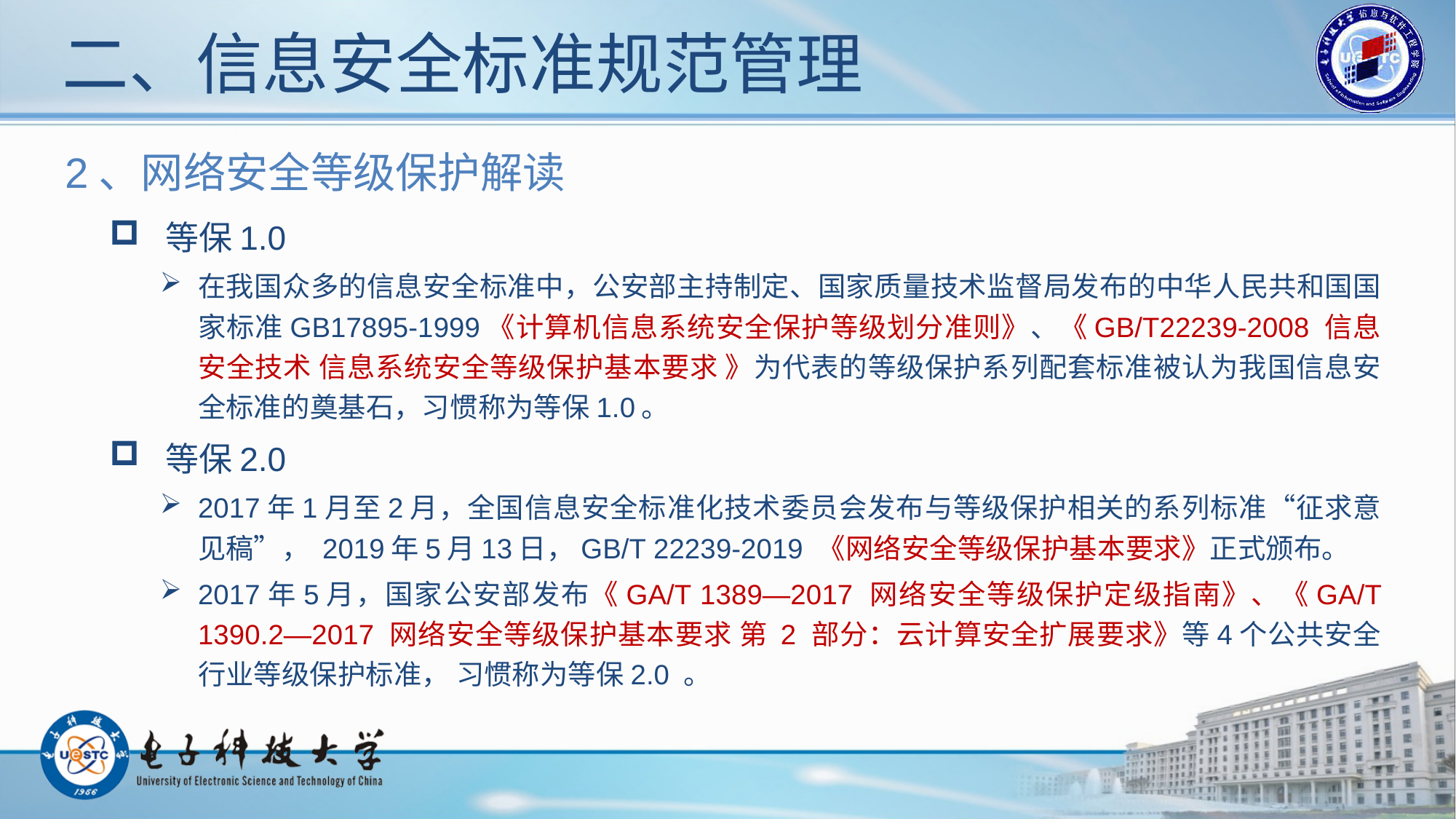

# 二、信息安全标准规范管理
2、网络安全等级保护解读
 等保1.0
在我国众多的信息安全标准中，公安部主持制定、国家质量技术监督局发布的中华人民共和国国家标准GB17895-1999《计算机信息系统安全保护等级划分准则》、《GB/T22239-2008 信息安全技术 信息系统安全等级保护基本要求 》为代表的等级保护系列配套标准被认为我国信息安全标准的奠基石，习惯称为等保1.0。
 等保2.0
2017年1月至2月，全国信息安全标准化技术委员会发布与等级保护相关的系列标准“征求意见稿”， 2019年5月13日，GB/T 22239-2019 《网络安全等级保护基本要求》正式颁布。
2017年5月，国家公安部发布《GA/T 1389—2017 网络安全等级保护定级指南》、《GA/T 1390.2—2017 网络安全等级保护基本要求 第 2 部分：云计算安全扩展要求》等4个公共安全行业等级保护标准， 习惯称为等保2.0 。